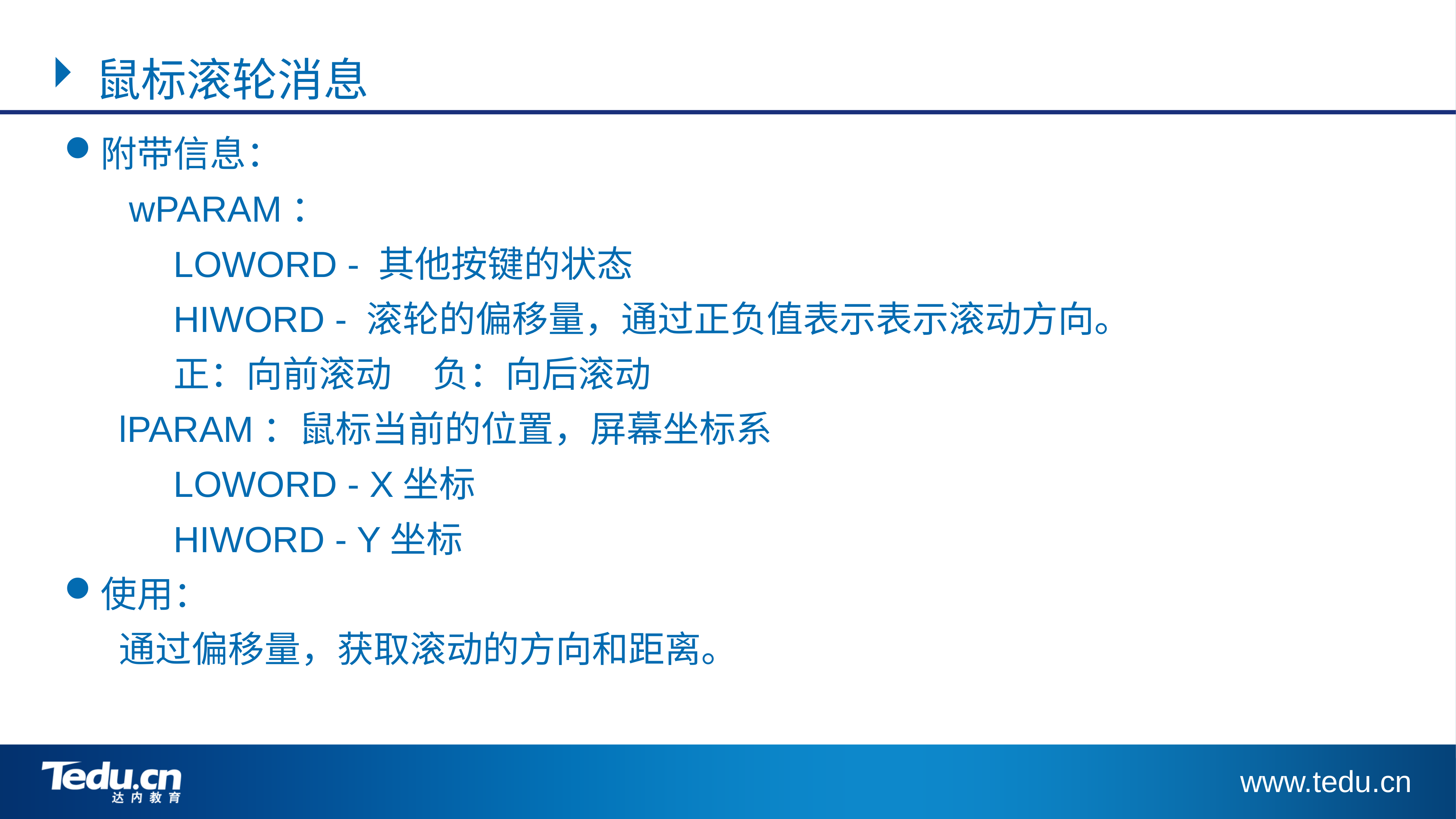

鼠标滚轮消息
附带信息：
	 wPARAM：
		LOWORD - 其他按键的状态
		HIWORD - 滚轮的偏移量，通过正负值表示表示滚动方向。
		正：向前滚动     负：向后滚动
	lPARAM：鼠标当前的位置，屏幕坐标系
		LOWORD - X坐标
		HIWORD - Y坐标
使用：
	通过偏移量，获取滚动的方向和距离。